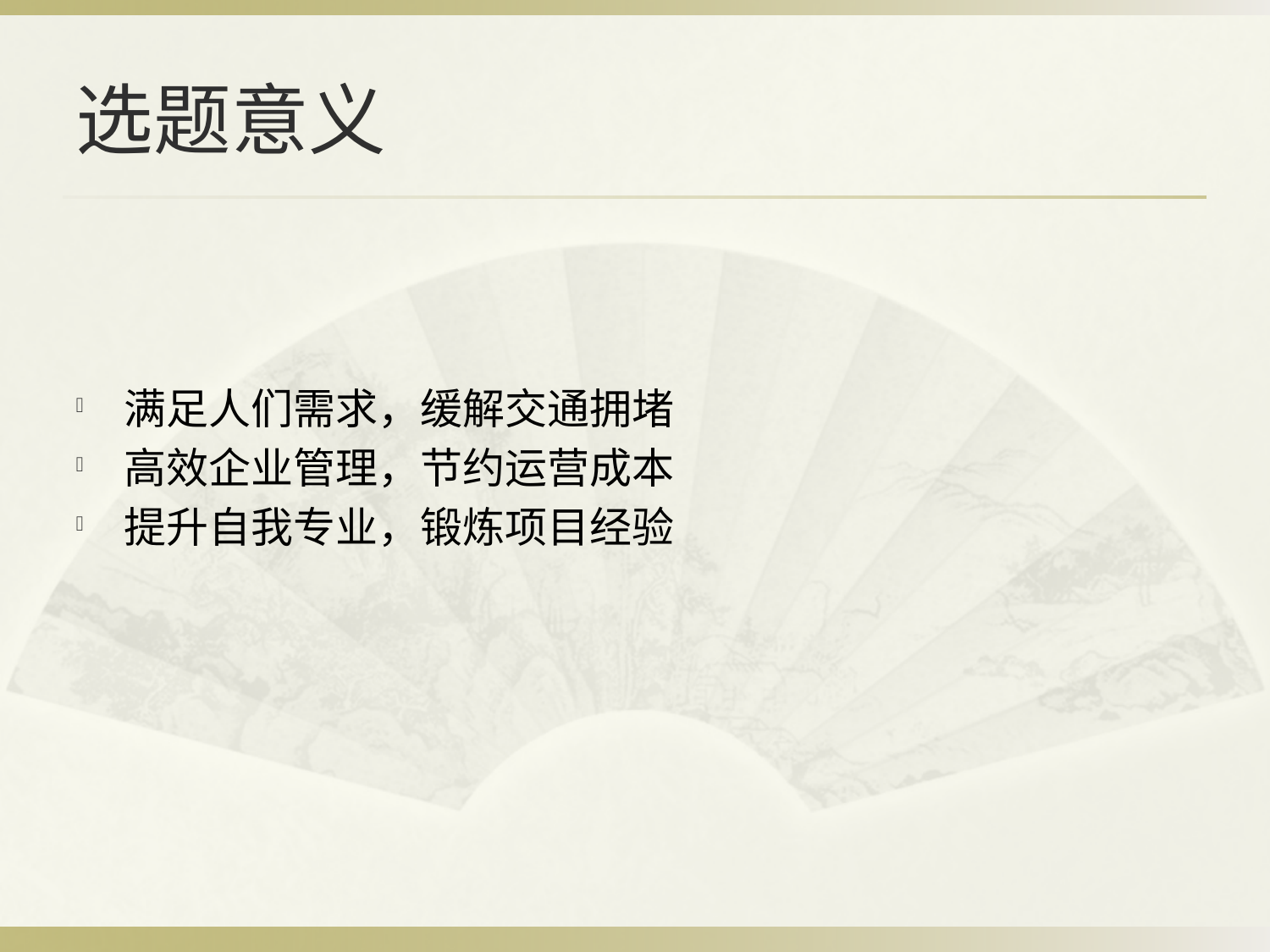

# 选题意义
满足人们需求，缓解交通拥堵
高效企业管理，节约运营成本
提升自我专业，锻炼项目经验